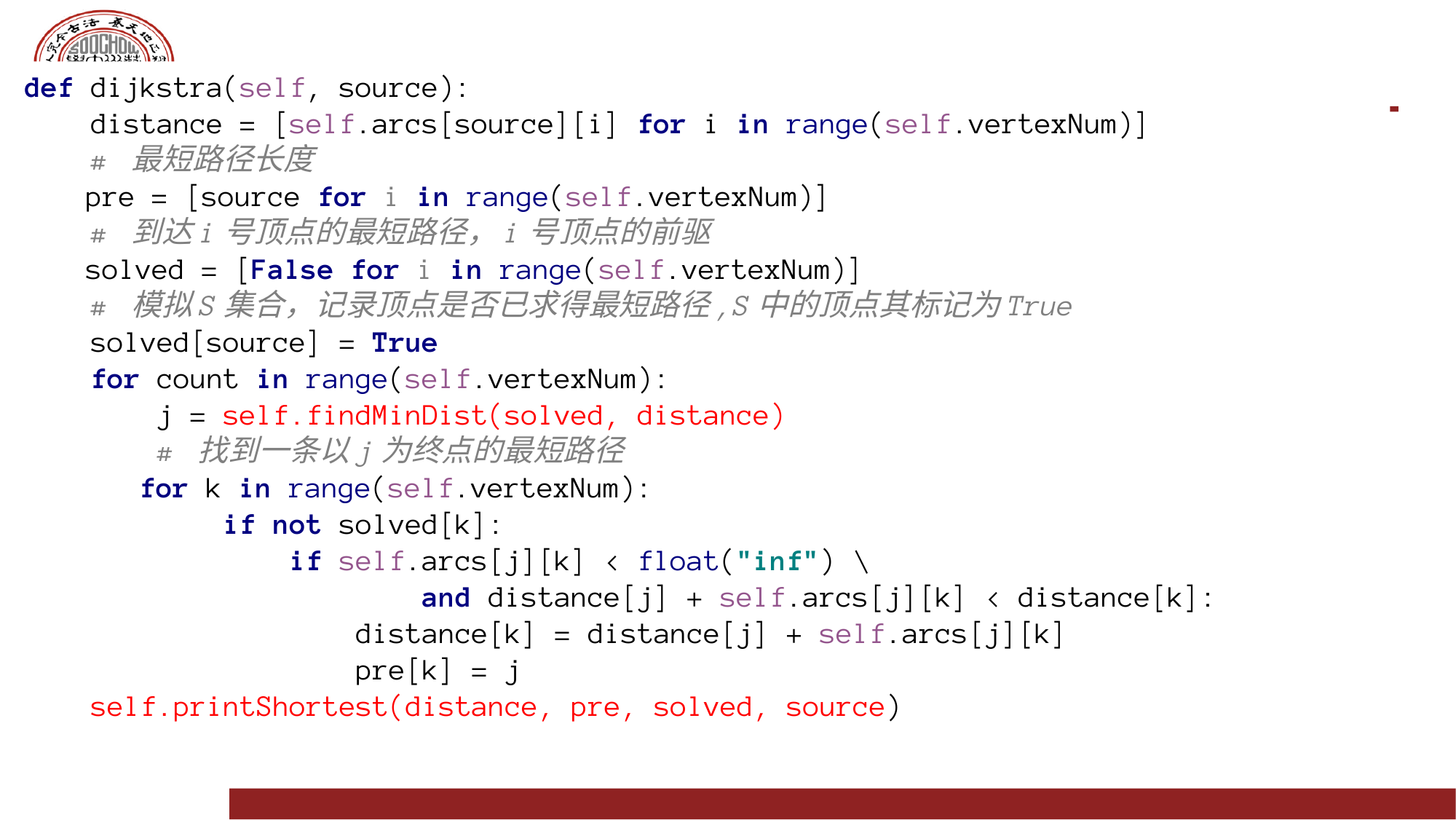

def dijkstra(self, source):
    distance = [self.arcs[source][i] for i in range(self.vertexNum)]
    # 最短路径长度
        pre = [source for i in range(self.vertexNum)]
    # 到达i号顶点的最短路径，i号顶点的前驱
        solved = [False for i in range(self.vertexNum)]
    # 模拟S集合，记录顶点是否已求得最短路径,S中的顶点其标记为True
    solved[source] = True
    for count in range(self.vertexNum):
        j = self.findMinDist(solved, distance)
        # 找到一条以j为终点的最短路径
                for k in range(self.vertexNum):
            if not solved[k]:
                if self.arcs[j][k] < float("inf") \
                        and distance[j] + self.arcs[j][k] < distance[k]:
                    distance[k] = distance[j] + self.arcs[j][k]
                    pre[k] = j
    self.printShortest(distance, pre, solved, source)